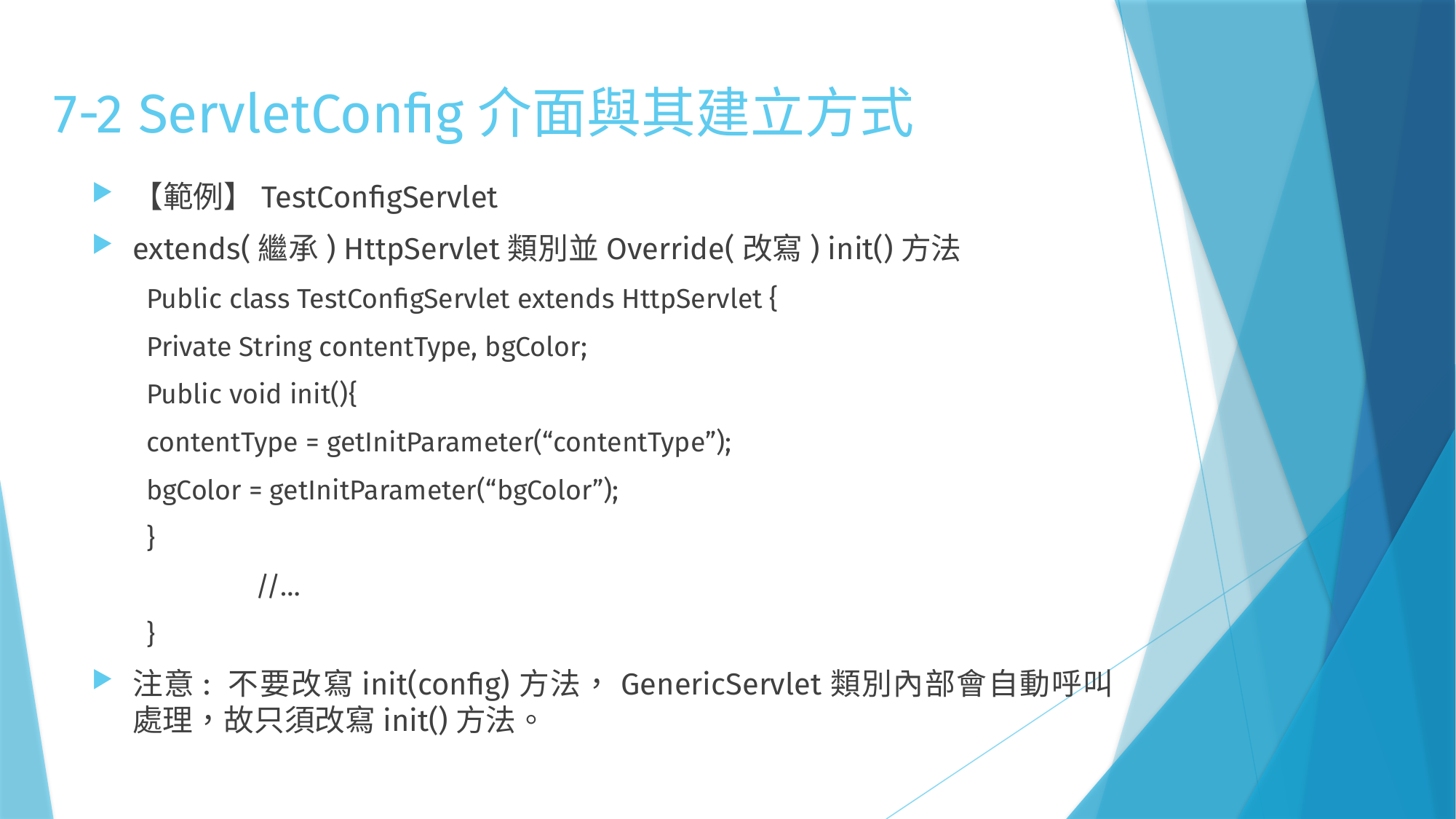

# 7-2 ServletConfig介面與其建立方式
【範例】TestConfigServlet
extends(繼承) HttpServlet類別並Override(改寫) init()方法
Public class TestConfigServlet extends HttpServlet {
Private String contentType, bgColor;
Public void init(){
contentType = getInitParameter(“contentType”);
bgColor = getInitParameter(“bgColor”);
}
	//…
}
注意: 不要改寫init(config)方法，GenericServlet類別內部會自動呼叫處理，故只須改寫init()方法。